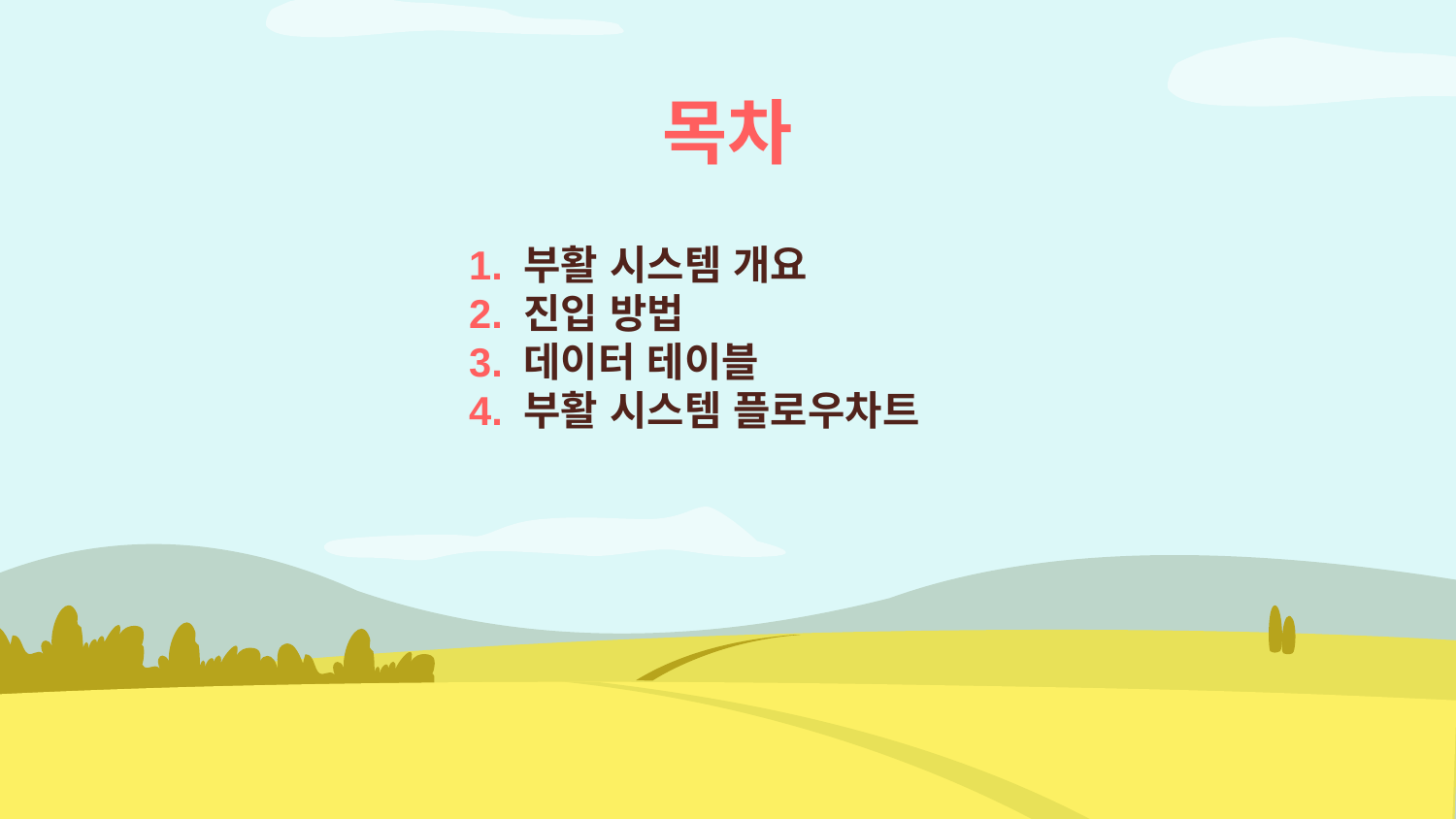

# 목차

1. 부활 시스템 개요
2. 진입 방법
3. 데이터 테이블
4. 부활 시스템 플로우차트